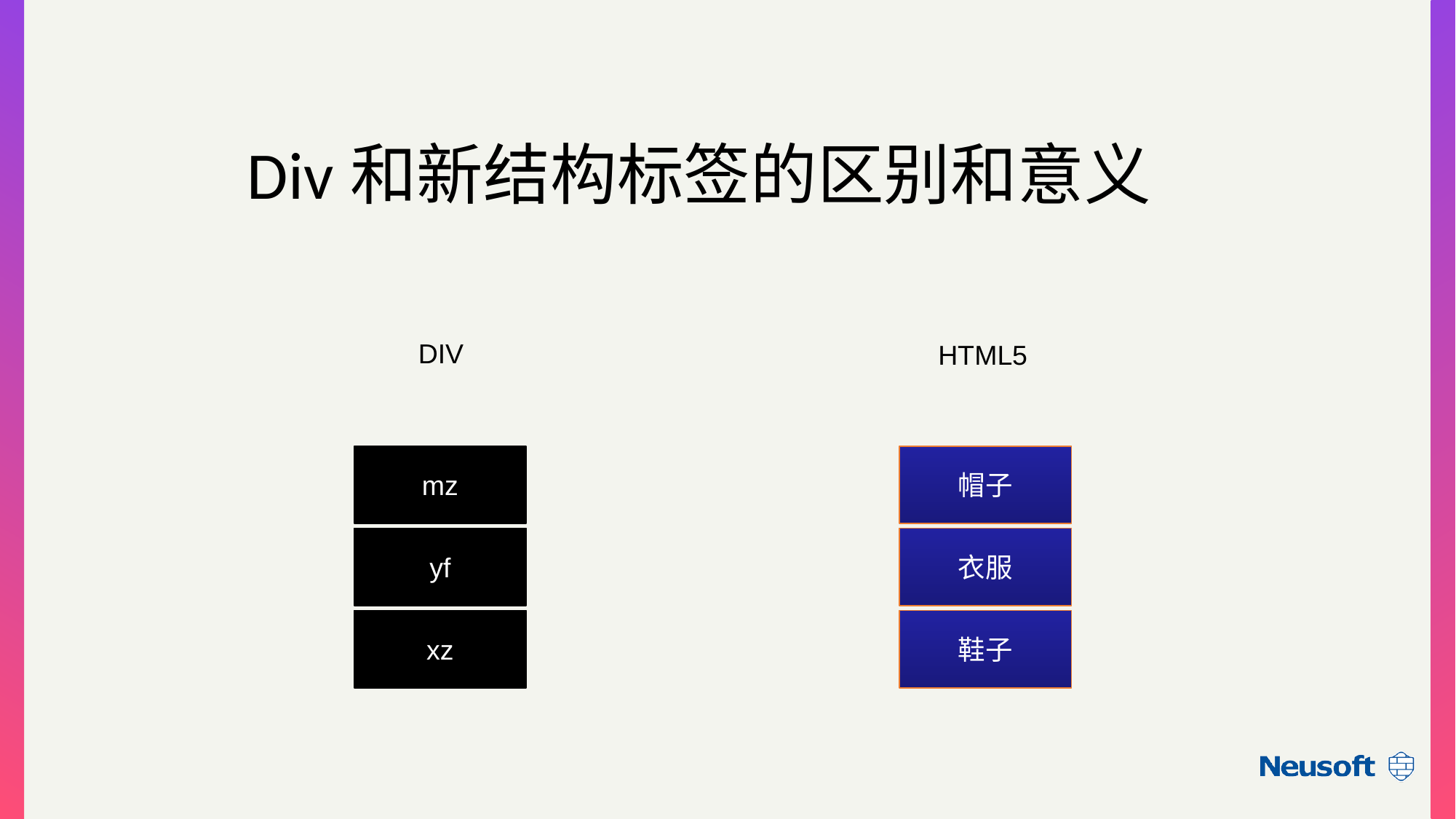

# Div和新结构标签的区别和意义

DIV
HTML5
mz
帽子
yf
衣服
xz
鞋子